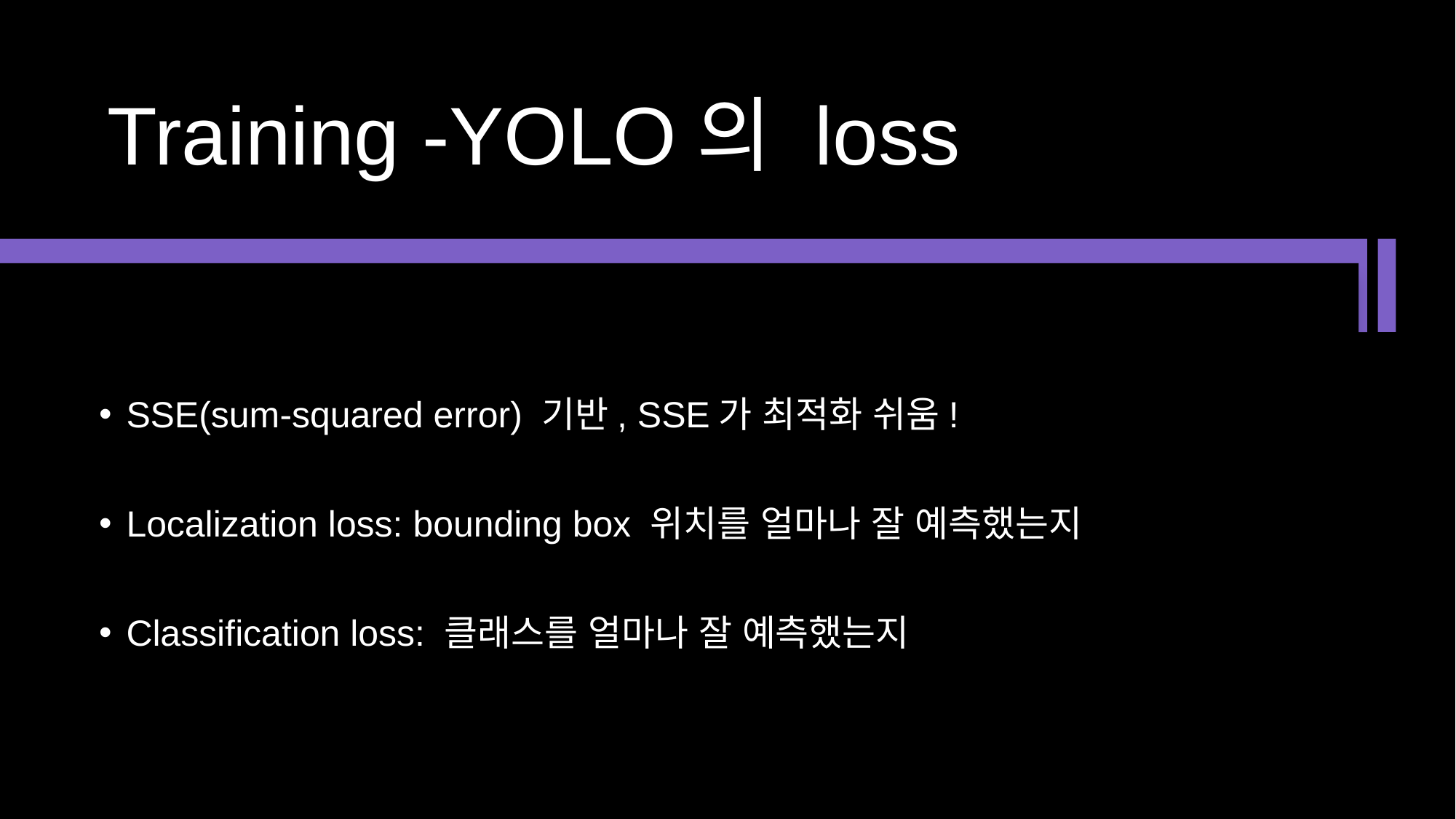

# Training -YOLO의 loss

SSE(sum-squared error) 기반, SSE가 최적화 쉬움!

Localization loss: bounding box 위치를 얼마나 잘 예측했는지

Classification loss: 클래스를 얼마나 잘 예측했는지